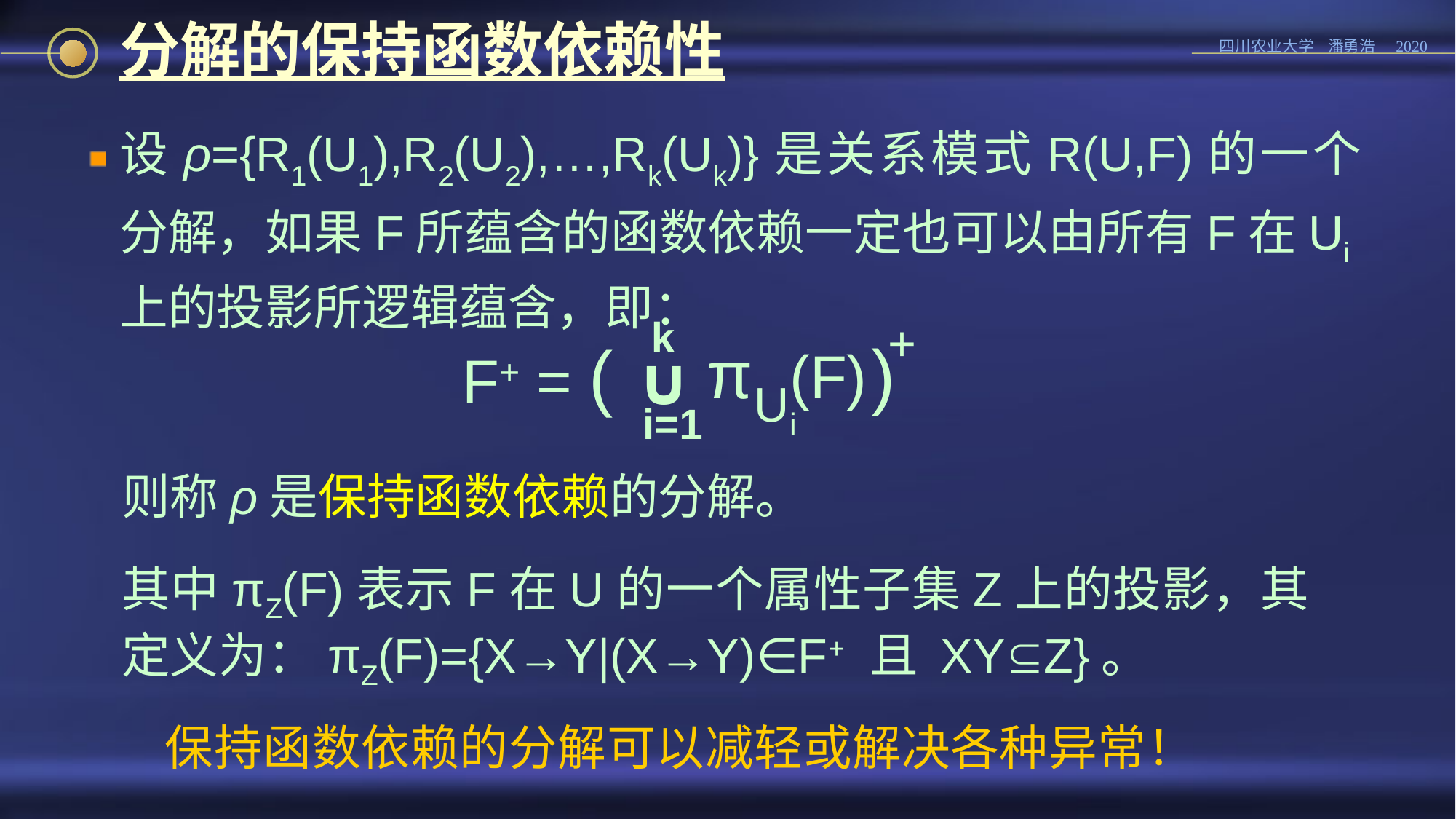

# 分解的保持函数依赖性
设ρ={R1(U1),R2(U2),…,Rk(Uk)}是关系模式R(U,F)的一个分解，如果F所蕴含的函数依赖一定也可以由所有F在Ui上的投影所逻辑蕴含，即：

k
∪
i=1
+
)
F+ = (
π  (F)
Ui
则称ρ是保持函数依赖的分解。
其中πZ(F)表示F在U的一个属性子集Z上的投影，其定义为：πZ(F)={X→Y|(X→Y)∈F+ 且 XY⊆Z}。
	保持函数依赖的分解可以减轻或解决各种异常！